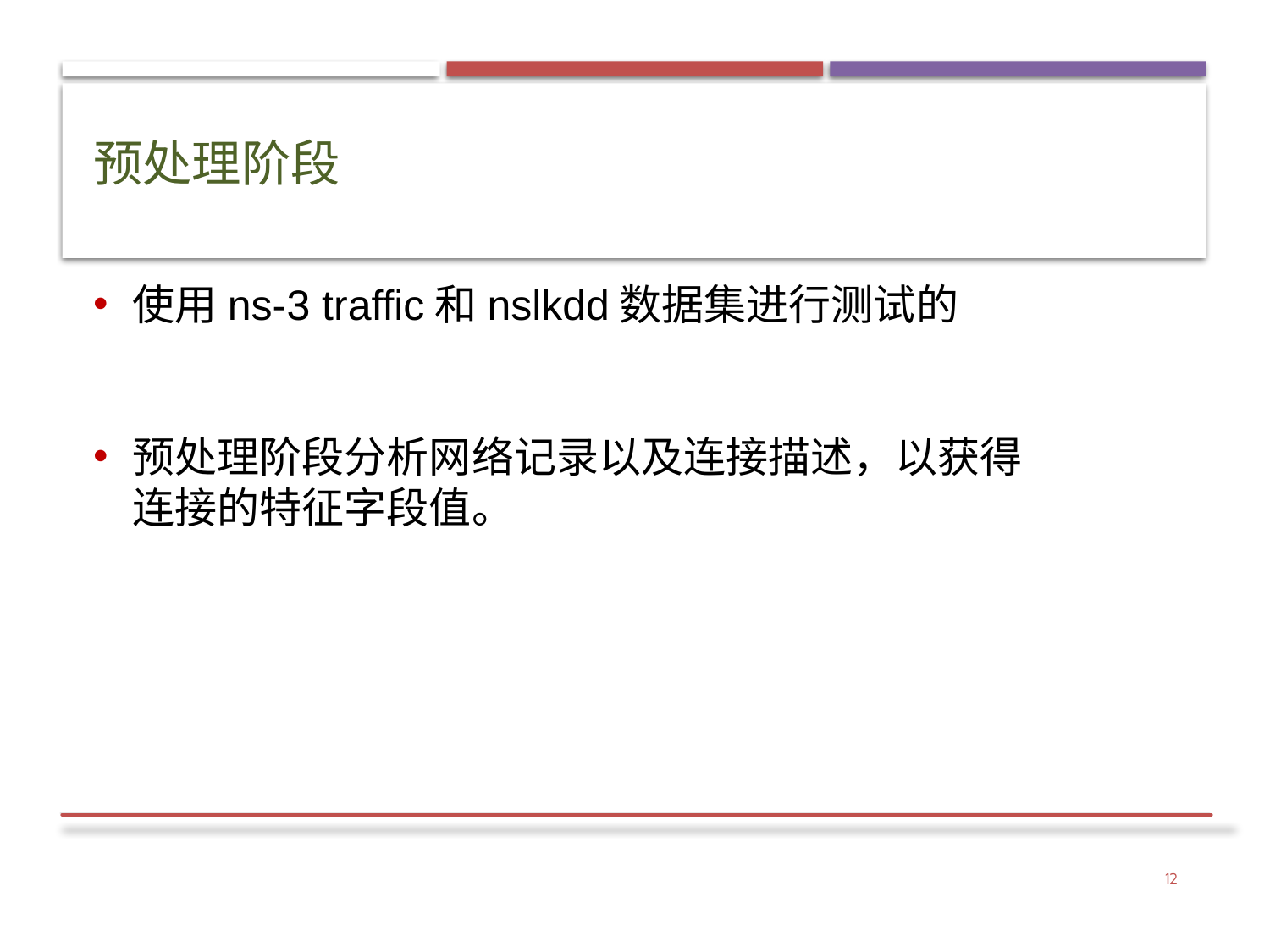

# 预处理阶段

使用ns-3 traffic和nslkdd数据集进行测试的

预处理阶段分析网络记录以及连接描述，以获得连接的特征字段值。

12